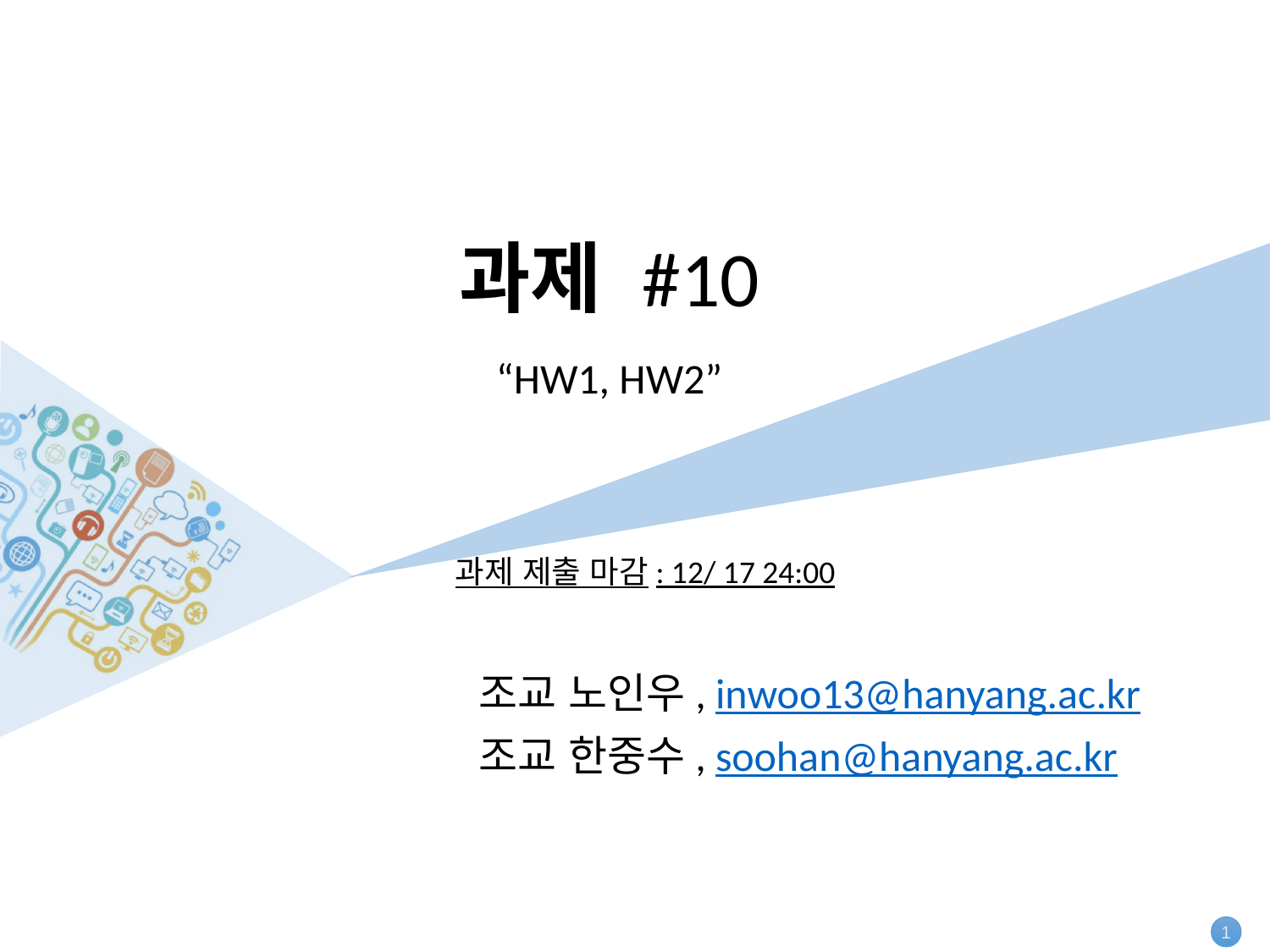

# 과제 #10
“HW1, HW2”
과제 제출 마감: 12/ 17 24:00

조교 노인우, inwoo13@hanyang.ac.kr
조교 한중수, soohan@hanyang.ac.kr